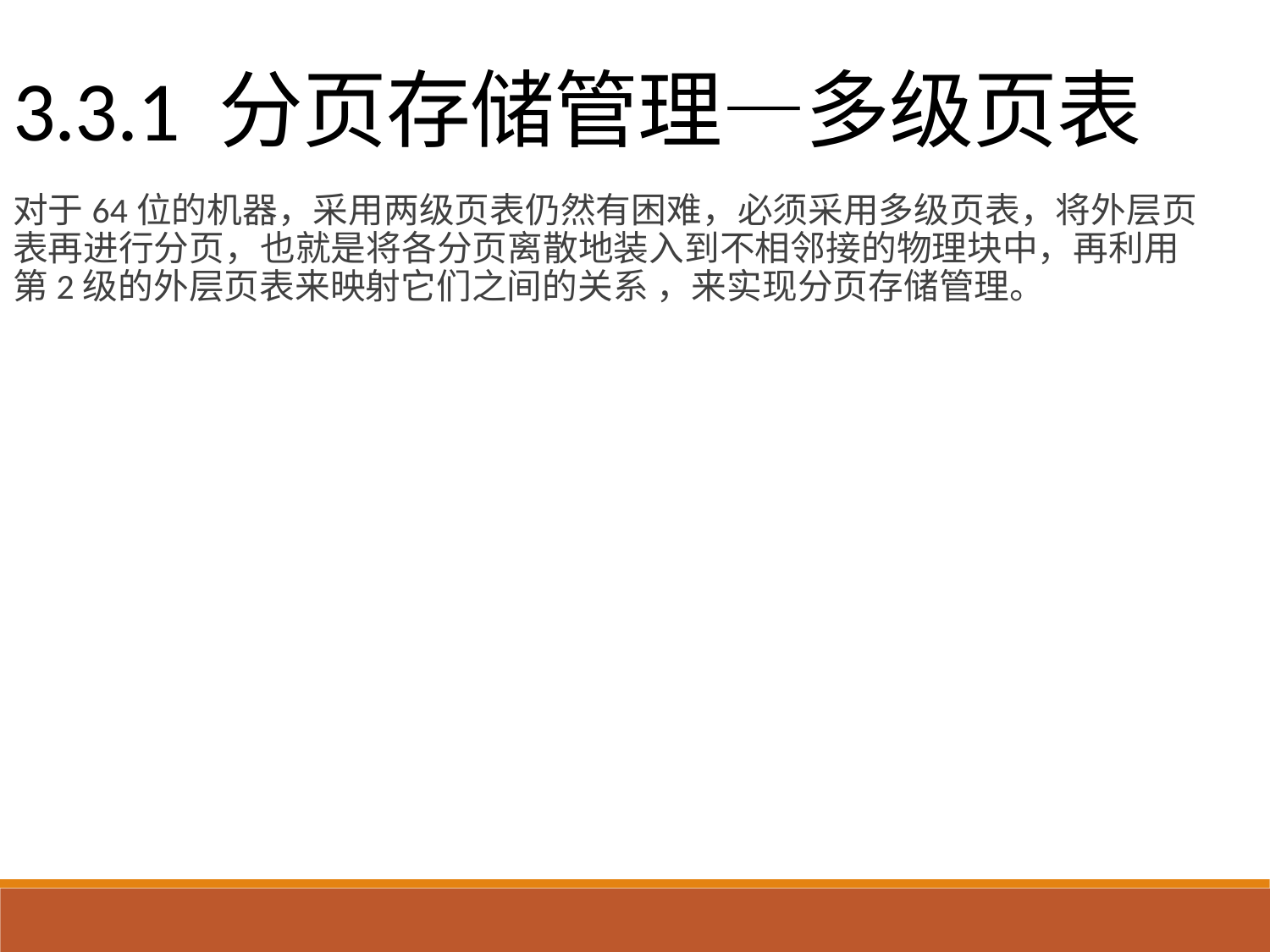

3.3.1 分页存储管理—多级页表
对于64位的机器，采用两级页表仍然有困难，必须采用多级页表，将外层页表再进行分页，也就是将各分页离散地装入到不相邻接的物理块中，再利用第2级的外层页表来映射它们之间的关系 ，来实现分页存储管理。